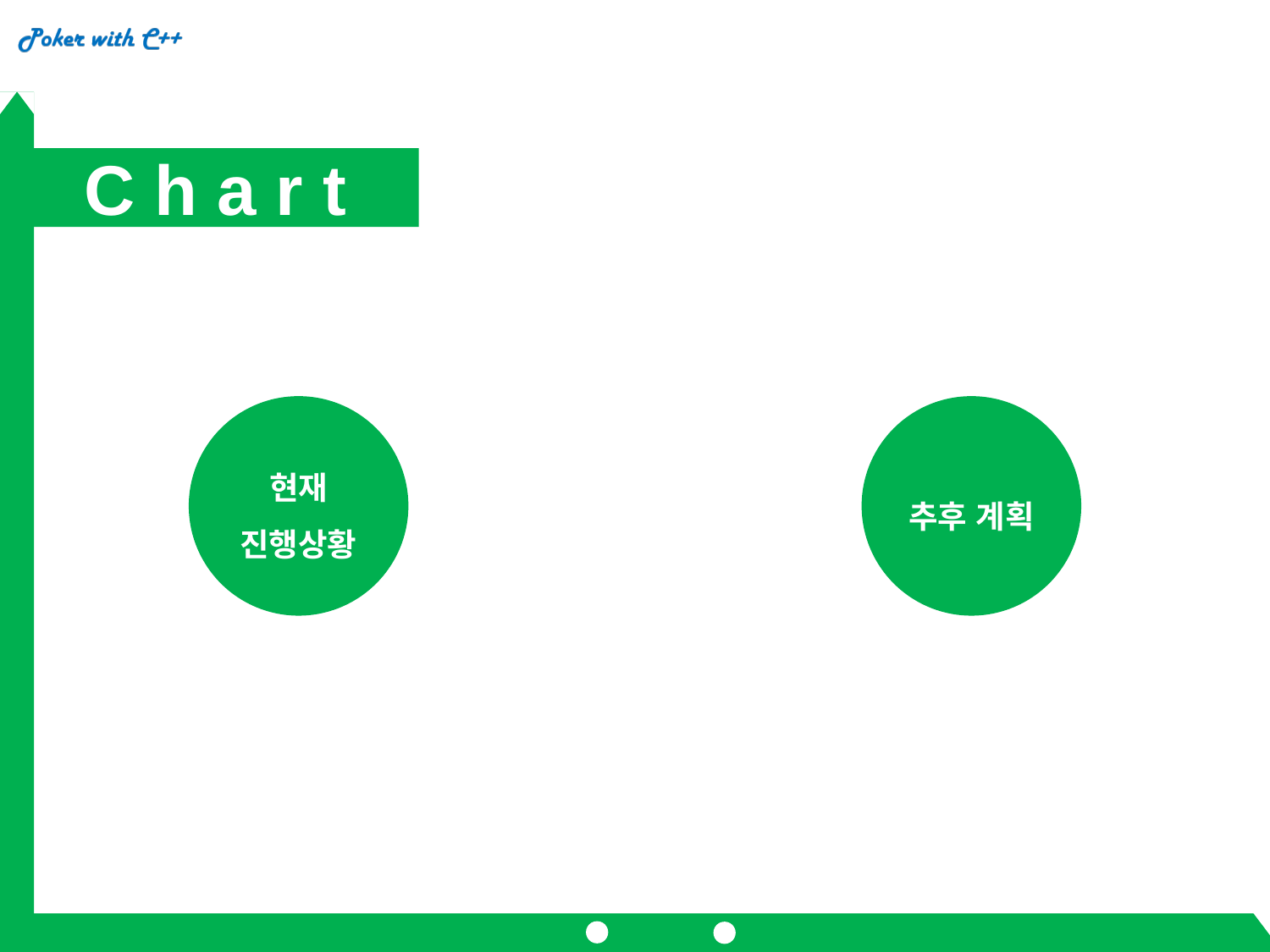

C h a r t
현재
진행상황
추후 계획